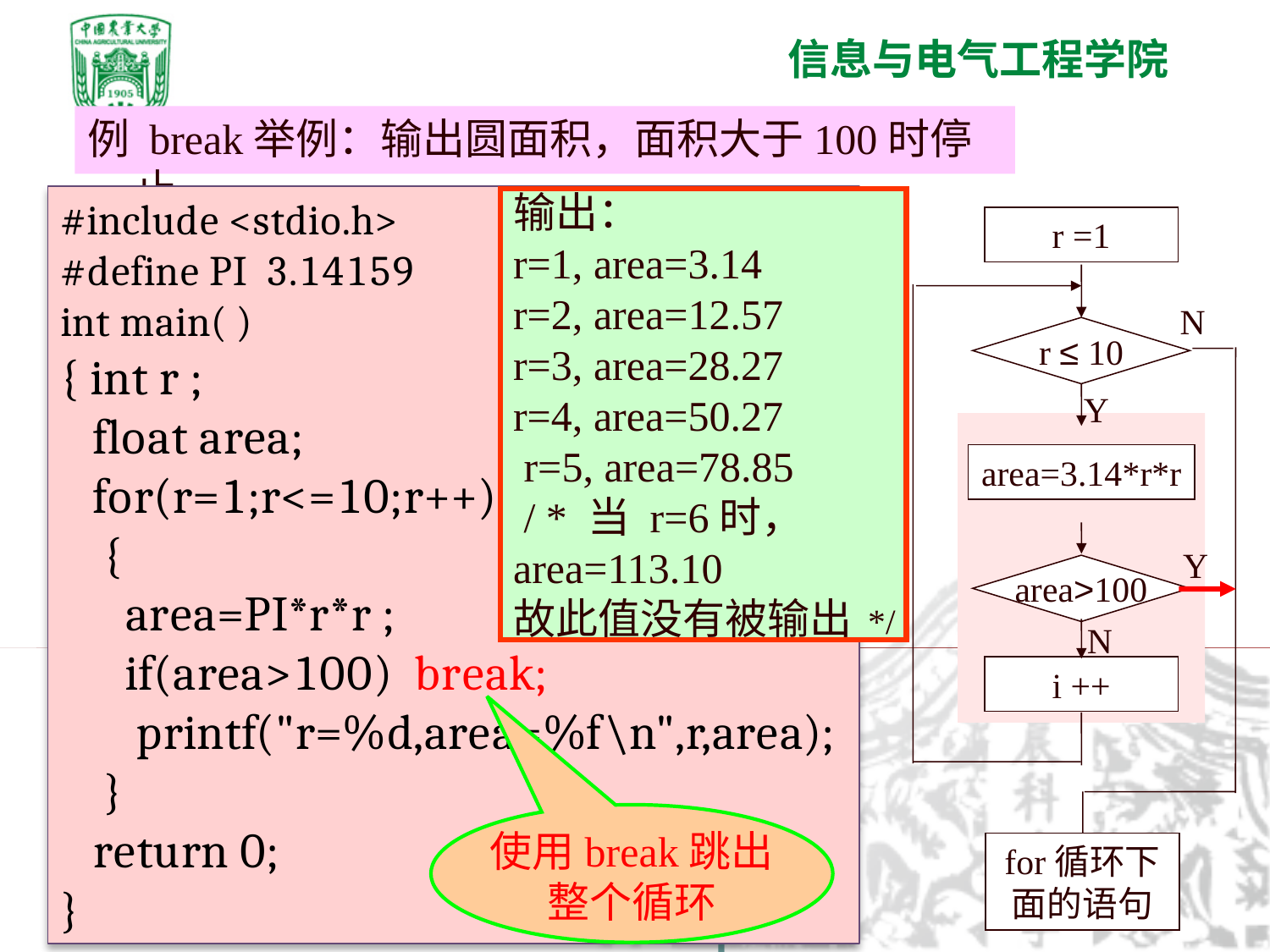

例 break举例：输出圆面积，面积大于100时停止
#include <stdio.h>
#define PI  3.14159
int main( )
{ int r ;
   float area;
   for(r=1;r<=10;r++)
    {
      area=PI*r*r ;
      if(area>100)  break;
       printf("r=%d,area=%f\n",r,area);
    }
   return 0;
}
输出：
r=1, area=3.14
r=2, area=12.57
r=3, area=28.27
r=4, area=50.27
 r=5, area=78.85
 / * 当 r=6时，
area=113.10
故此值没有被输出 */
r =1

N
r ≤ 10

Y

area=3.14*r*r

Y
area>100

N

i ++

for循环下面的语句

使用break跳出整个循环